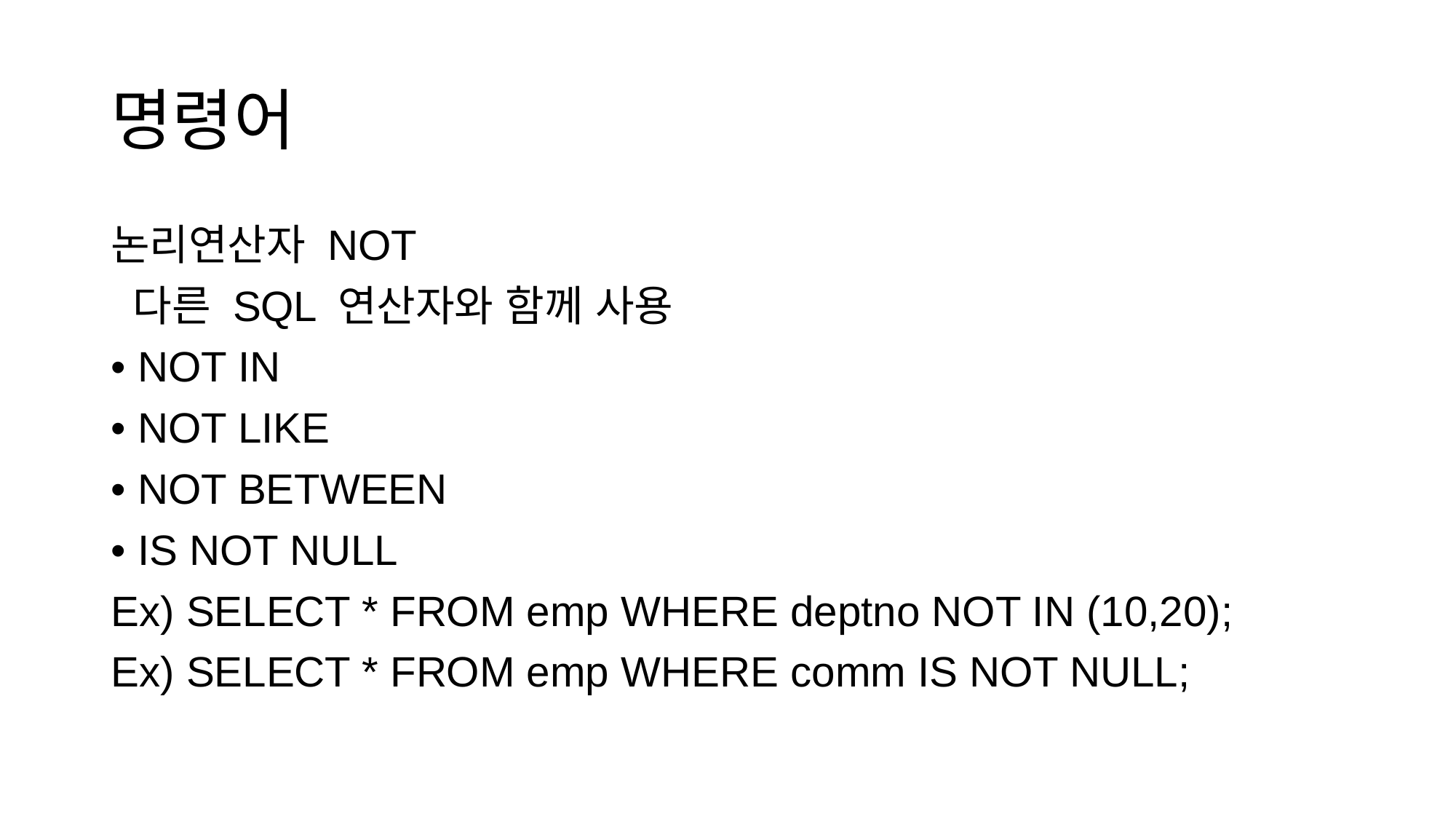

# 명령어
논리연산자 NOT
 다른 SQL 연산자와 함께 사용
• NOT IN
• NOT LIKE
• NOT BETWEEN
• IS NOT NULL
Ex) SELECT * FROM emp WHERE deptno NOT IN (10,20);
Ex) SELECT * FROM emp WHERE comm IS NOT NULL;